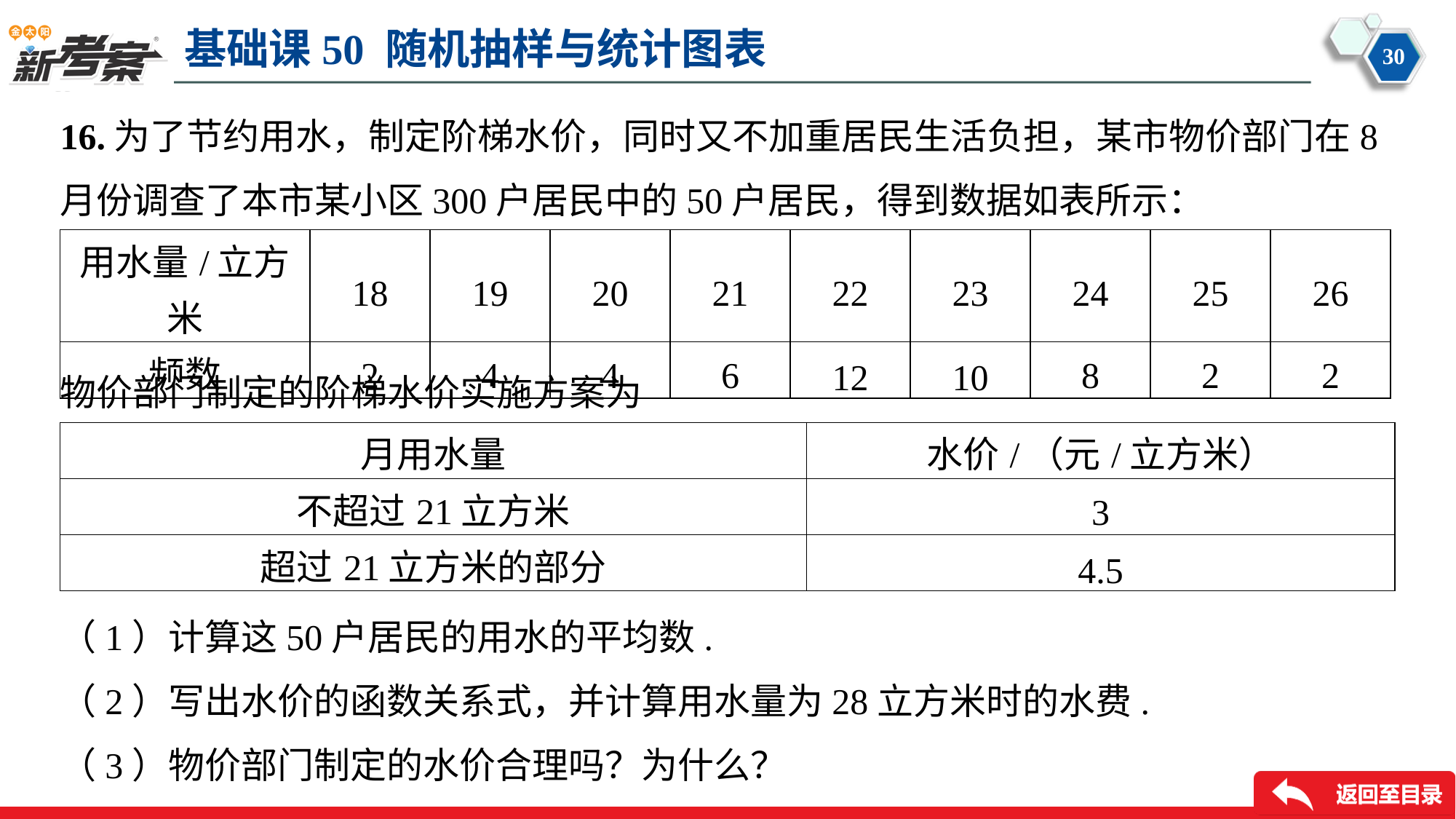

16.为了节约用水，制定阶梯水价，同时又不加重居民生活负担，某市物价部门在8
月份调查了本市某小区300户居民中的50户居民，得到数据如表所示：
| 用水量/立方米 | 18 | 19 | 20 | 21 | 22 | 23 | 24 | 25 | 26 |
| --- | --- | --- | --- | --- | --- | --- | --- | --- | --- |
| 频数 | 2 | 4 | 4 | 6 | 12 | 10 | 8 | 2 | 2 |
物价部门制定的阶梯水价实施方案为
| 月用水量 | 水价/（元/立方米） |
| --- | --- |
| 不超过21立方米 | 3 |
| 超过21立方米的部分 | 4.5 |
（1）计算这50户居民的用水的平均数.
（2）写出水价的函数关系式，并计算用水量为28立方米时的水费.
（3）物价部门制定的水价合理吗？为什么？